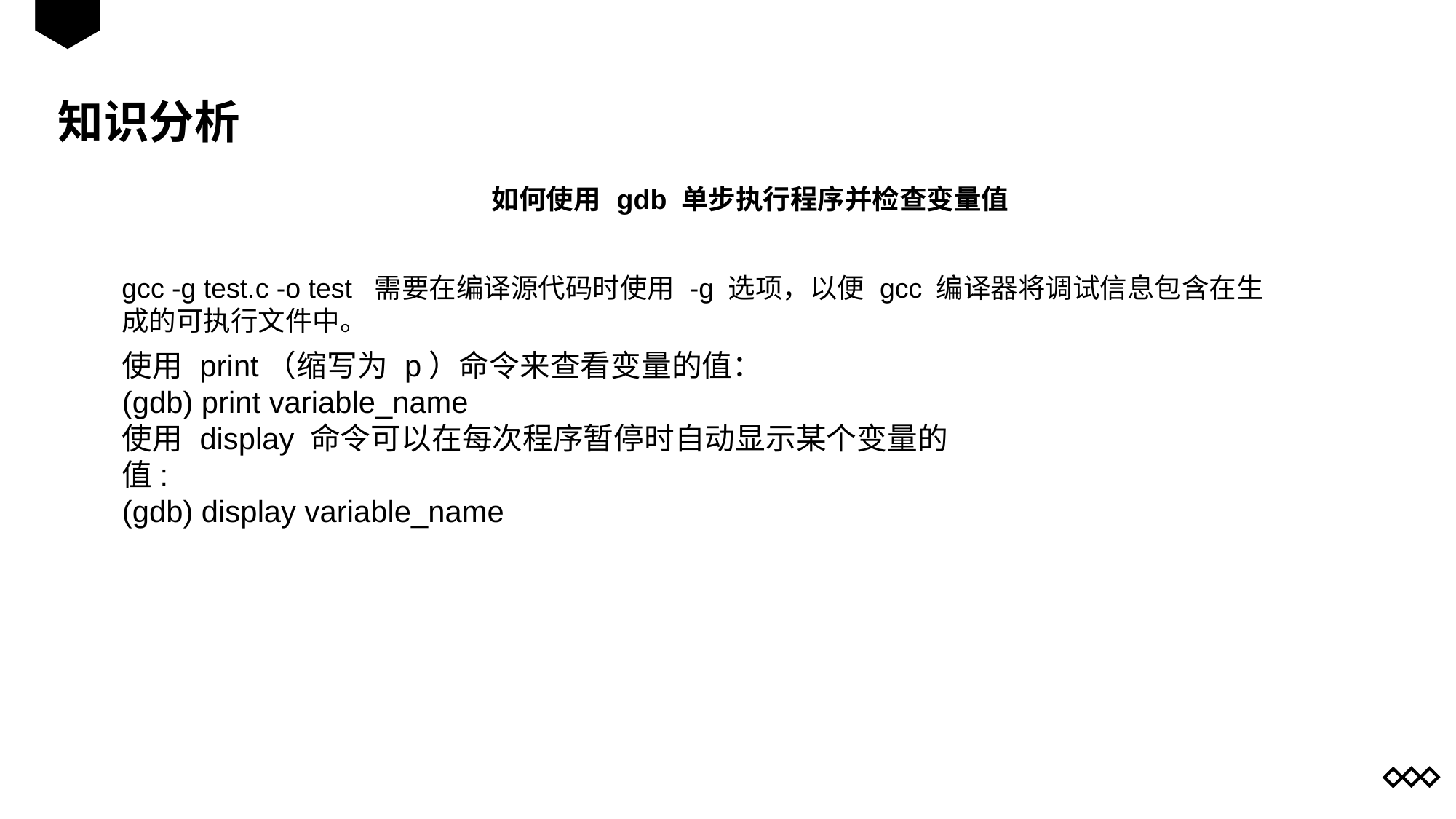

知识分析
如何使用 gdb 单步执行程序并检查变量值
gcc -g test.c -o test  需要在编译源代码时使用 -g 选项，以便 gcc 编译器将调试信息包含在生成的可执行文件中。
使用 print（缩写为 p）命令来查看变量的值：
(gdb) print variable_name
使用 display 命令可以在每次程序暂停时自动显示某个变量的值:
(gdb) display variable_name